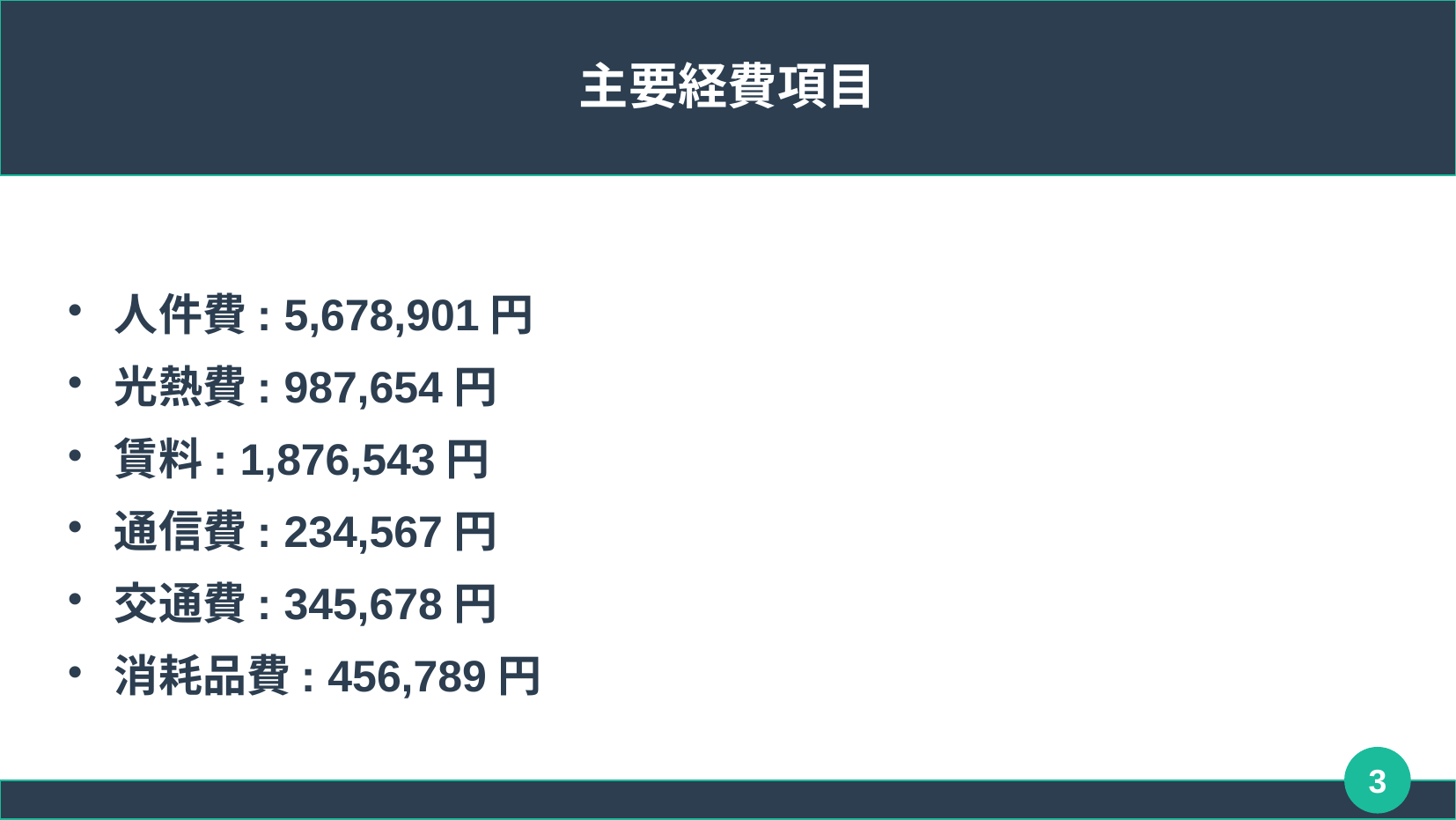

# 主要経費項目

人件費: 5,678,901円
光熱費: 987,654円
賃料: 1,876,543円
通信費: 234,567円
交通費: 345,678円
消耗品費: 456,789円
3